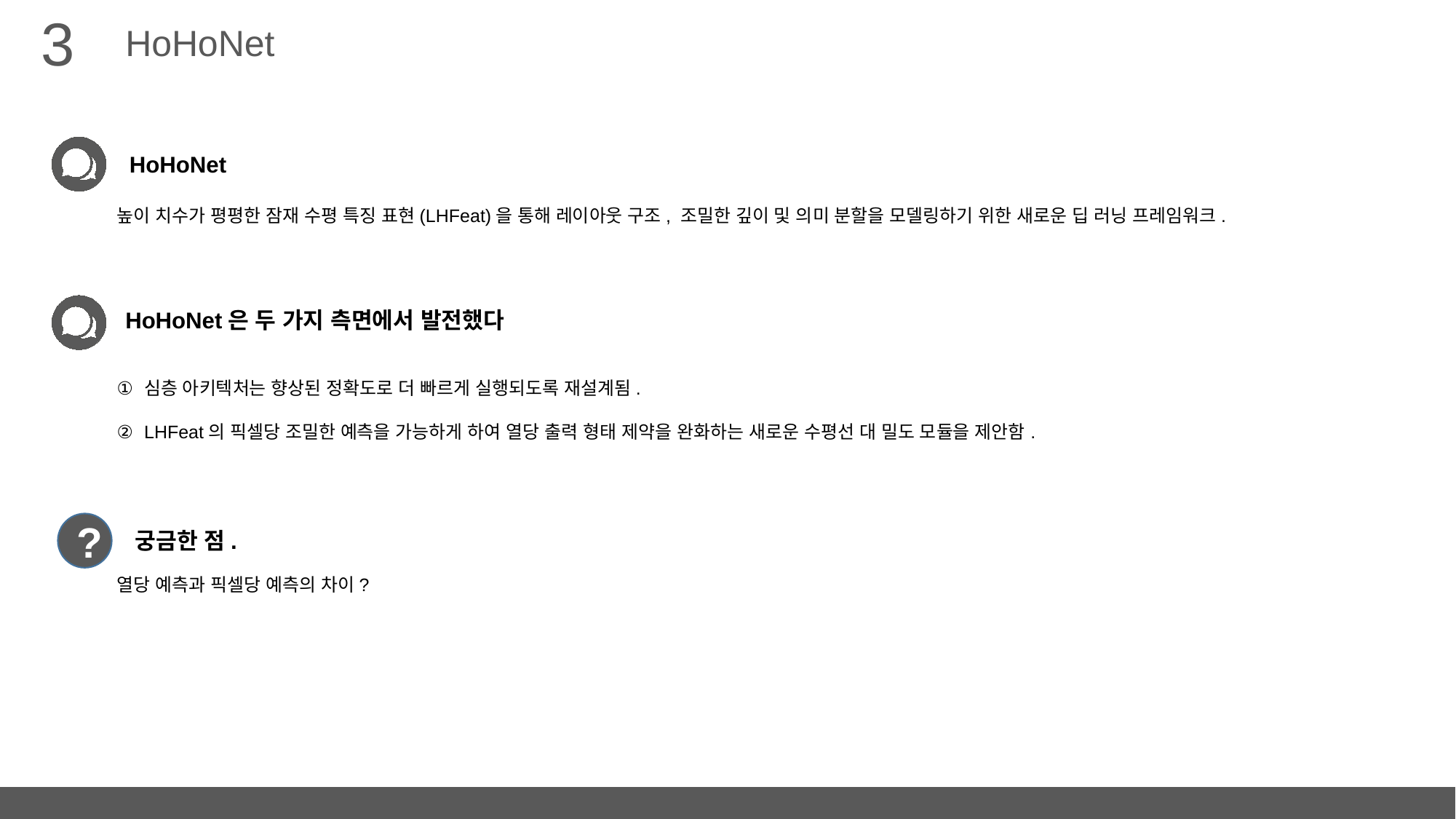

3
HoHoNet

HoHoNet
높이 치수가 평평한 잠재 수평 특징 표현(LHFeat)을 통해 레이아웃 구조, 조밀한 깊이 및 의미 분할을 모델링하기 위한 새로운 딥 러닝 프레임워크.

HoHoNet은 두 가지 측면에서 발전했다
심층 아키텍처는 향상된 정확도로 더 빠르게 실행되도록 재설계됨.
LHFeat의 픽셀당 조밀한 예측을 가능하게 하여 열당 출력 형태 제약을 완화하는 새로운 수평선 대 밀도 모듈을 제안함.
?
궁금한 점.
열당 예측과 픽셀당 예측의 차이?